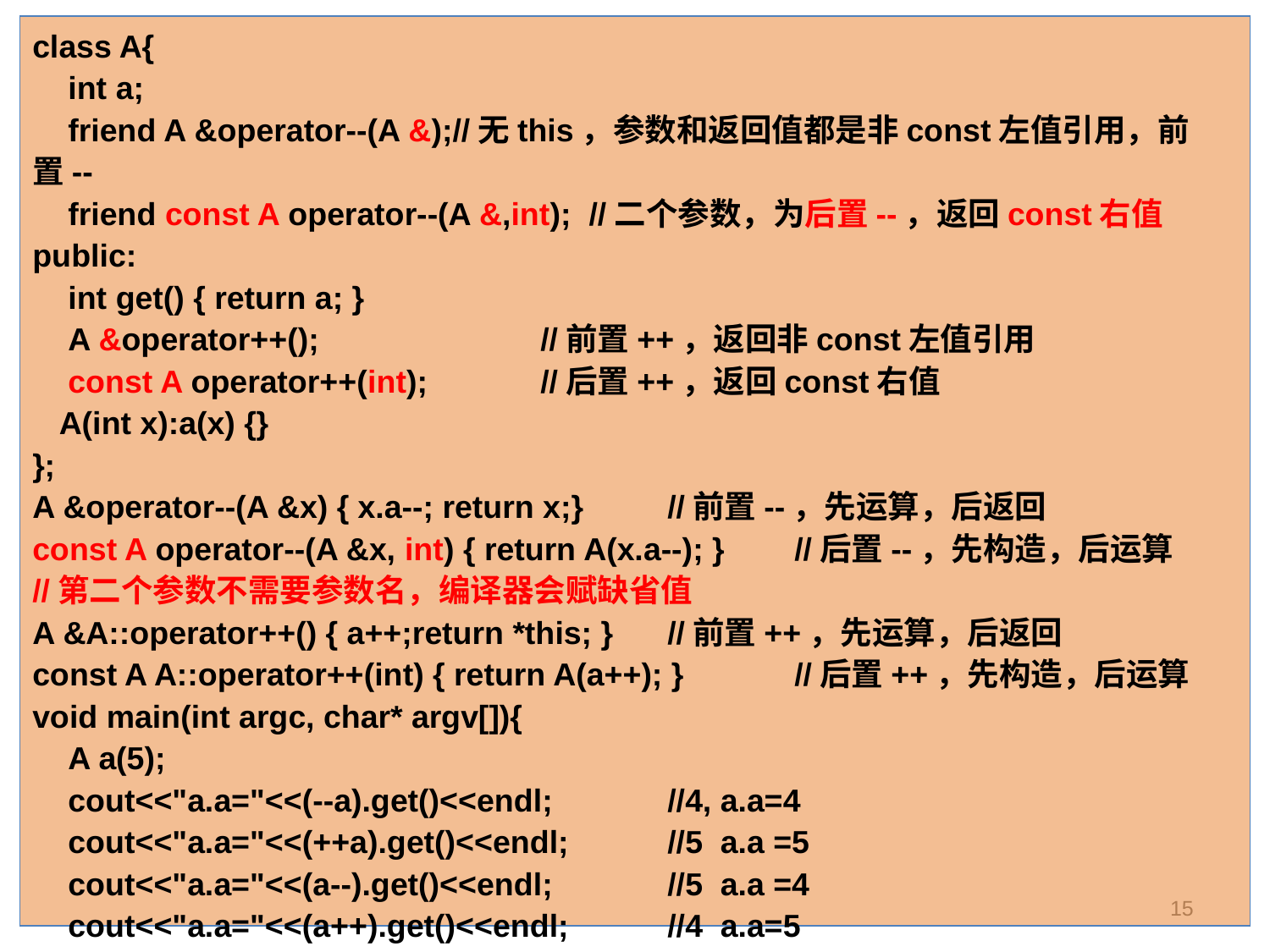

class A{
    int a;
    friend A &operator--(A &);//无this，参数和返回值都是非const左值引用，前置--
    friend const A operator--(A &,int);  //二个参数，为后置--，返回const右值
public:
    int get() { return a; }
    A &operator++();		//前置++，返回非const左值引用
    const A operator++(int);	//后置++，返回const右值
   A(int x):a(x) {}
};
A &operator--(A &x) { x.a--; return x;}	//前置--，先运算，后返回
const A operator--(A &x, int) { return A(x.a--); }	//后置--，先构造，后运算
//第二个参数不需要参数名，编译器会赋缺省值
A &A::operator++() { a++;return *this; }	//前置++，先运算，后返回
const A A::operator++(int) { return A(a++); }	//后置++，先构造，后运算
void main(int argc, char* argv[]){
    A a(5);
    cout<<"a.a="<<(--a).get()<<endl;	//4, a.a=4
    cout<<"a.a="<<(++a).get()<<endl;	//5  a.a =5
    cout<<"a.a="<<(a--).get()<<endl;	//5  a.a =4
    cout<<"a.a="<<(a++).get()<<endl;	//4  a.a=5
}
15